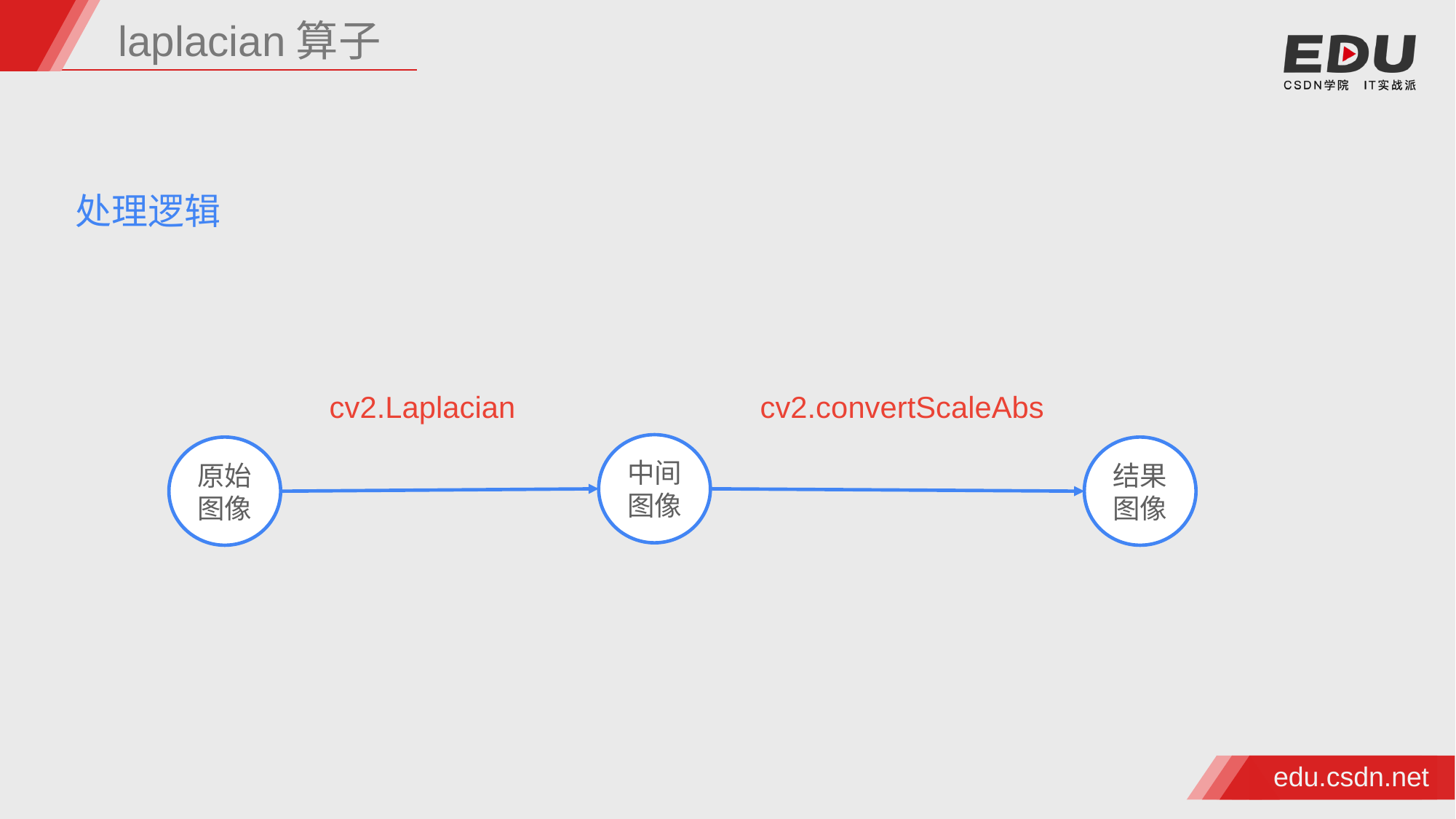

laplacian算子
处理逻辑
cv2.Laplacian
cv2.convertScaleAbs
中间图像
原始图像
结果图像